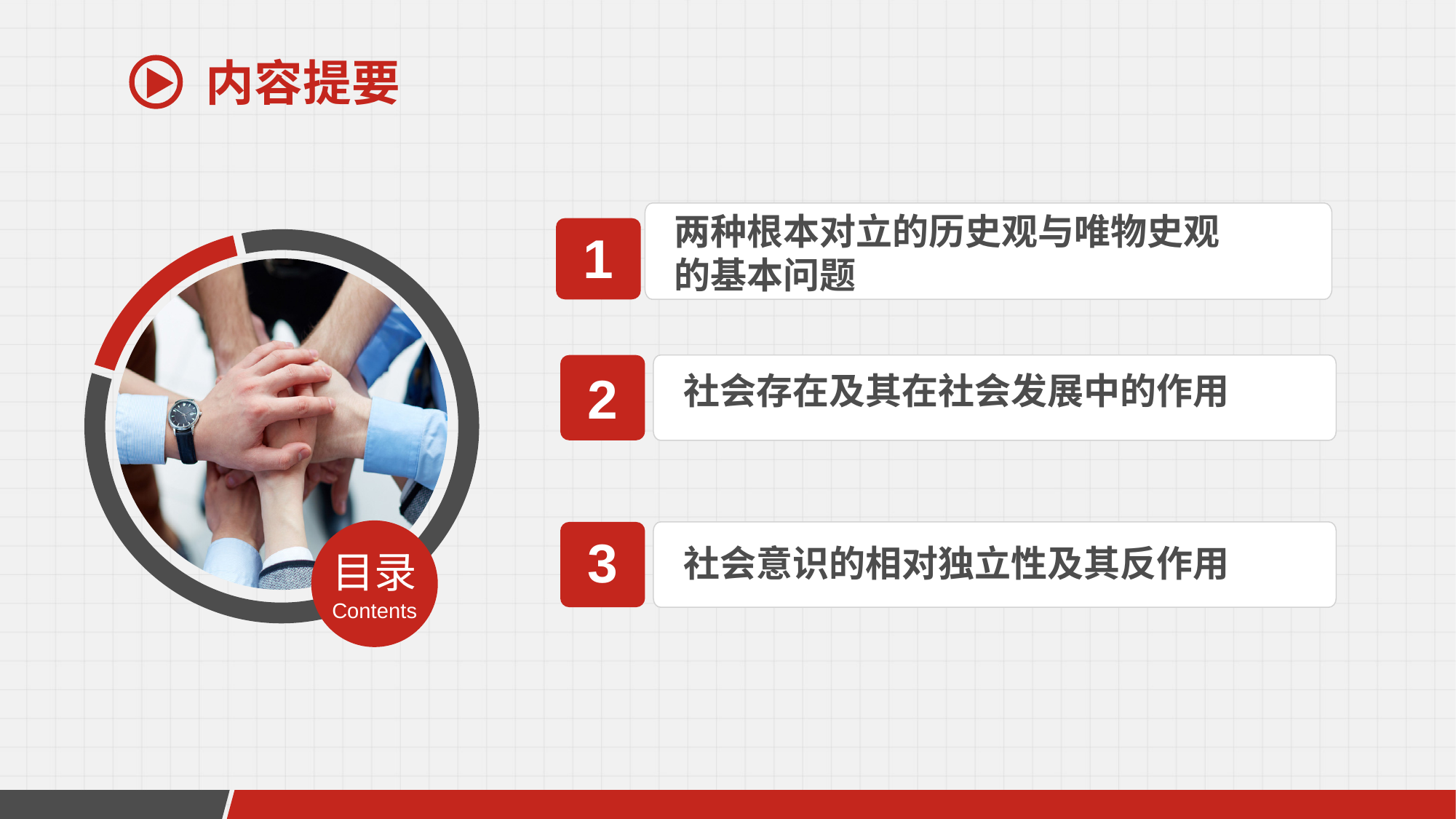

内容提要

两种根本对立的历史观与唯物史观
的基本问题

1

2
社会存在及其在社会发展中的作用

3
社会意识的相对独立性及其反作用
目录
Contents